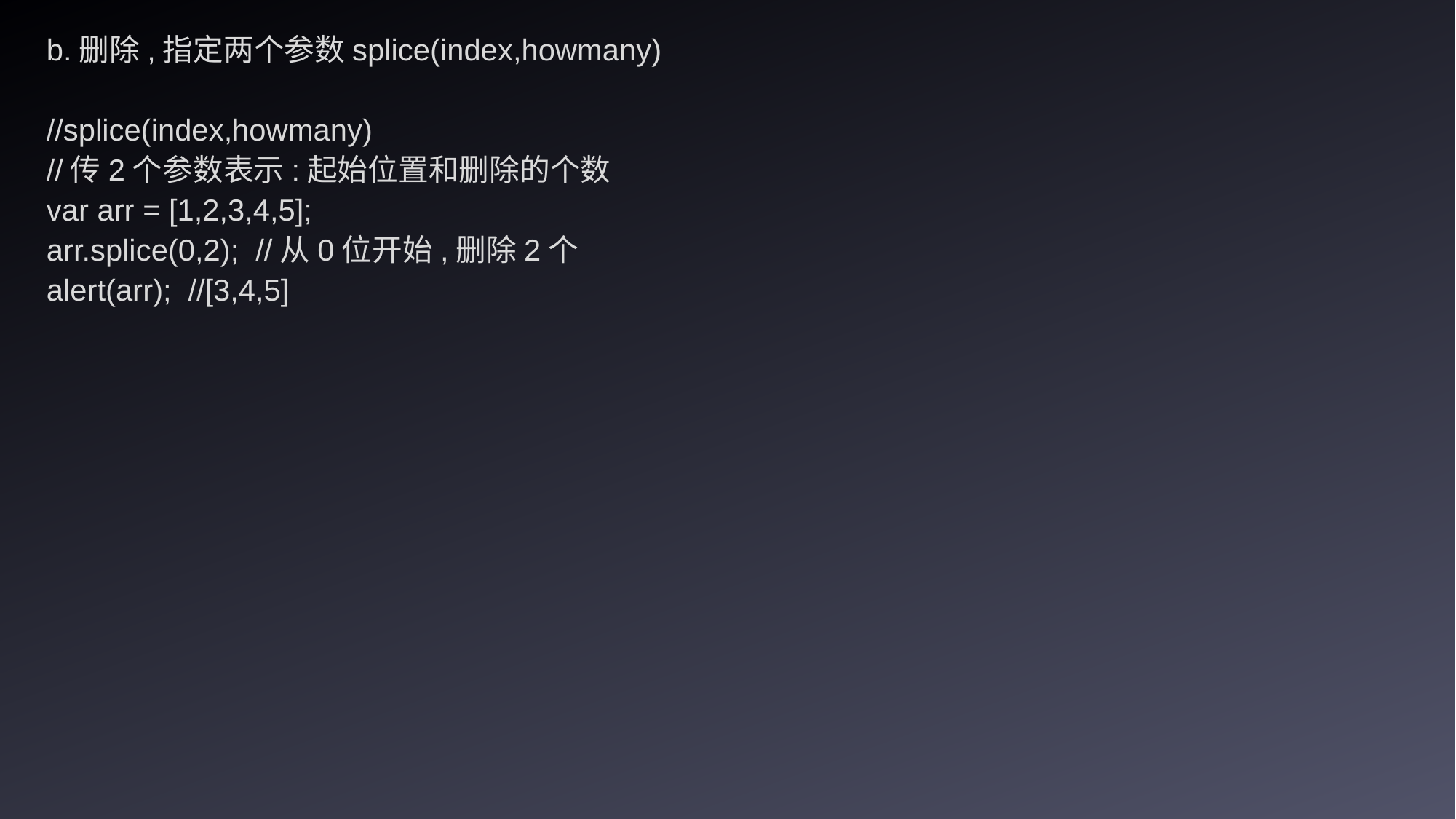

b.删除,指定两个参数splice(index,howmany)

//splice(index,howmany)
//传2个参数表示:起始位置和删除的个数
var arr = [1,2,3,4,5];
arr.splice(0,2);  //从0位开始,删除2个
alert(arr);  //[3,4,5]